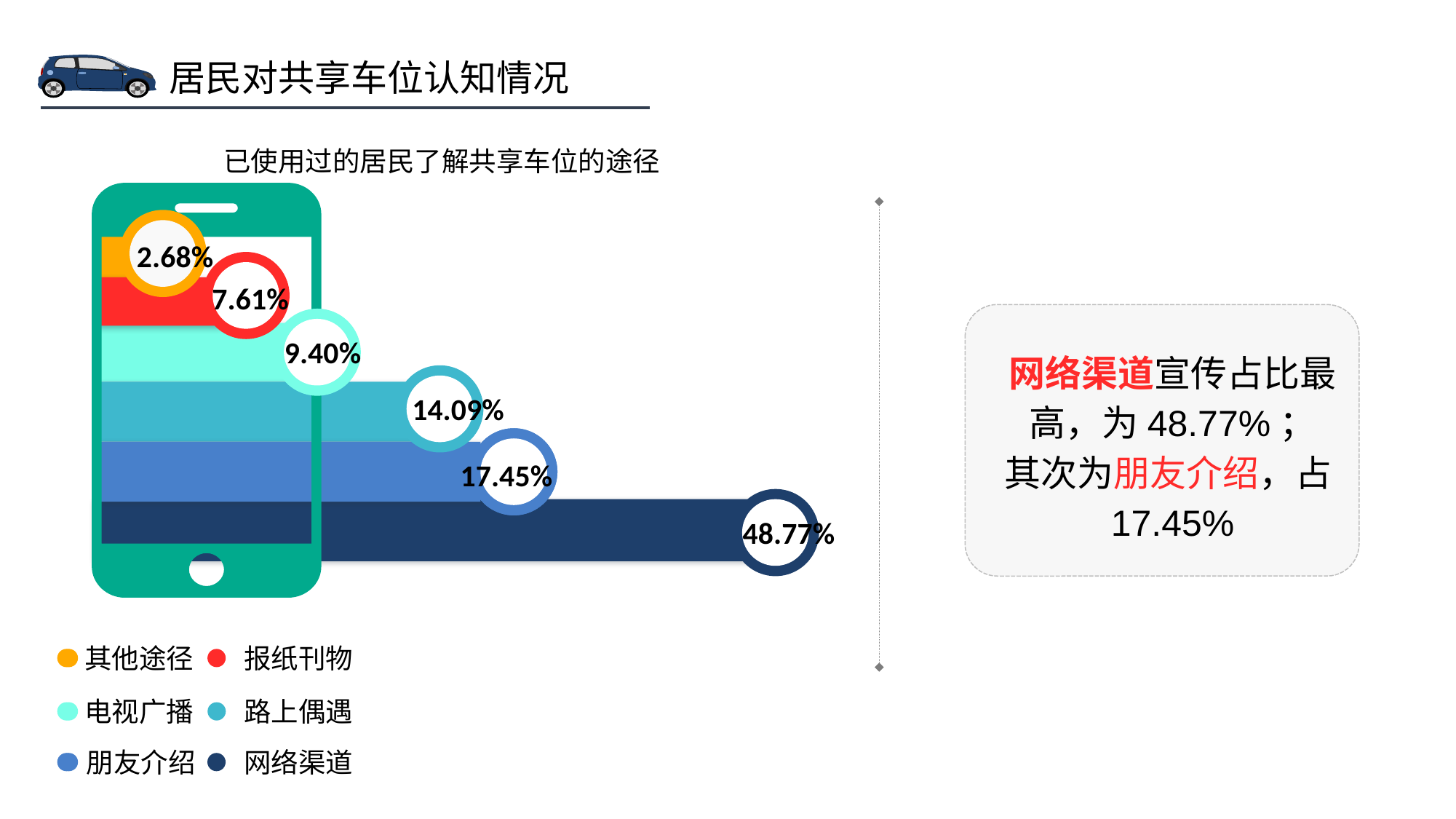

居民对共享车位认知情况

03

已使用过的居民了解共享车位的途径

2.68%

7.61%

网络渠道宣传占比最高，为48.77%；
其次为朋友介绍，占17.45%

9.40%

14.09%

17.45%

48.77%
其他途径
报纸刊物

电视广播
路上偶遇

朋友介绍
网络渠道